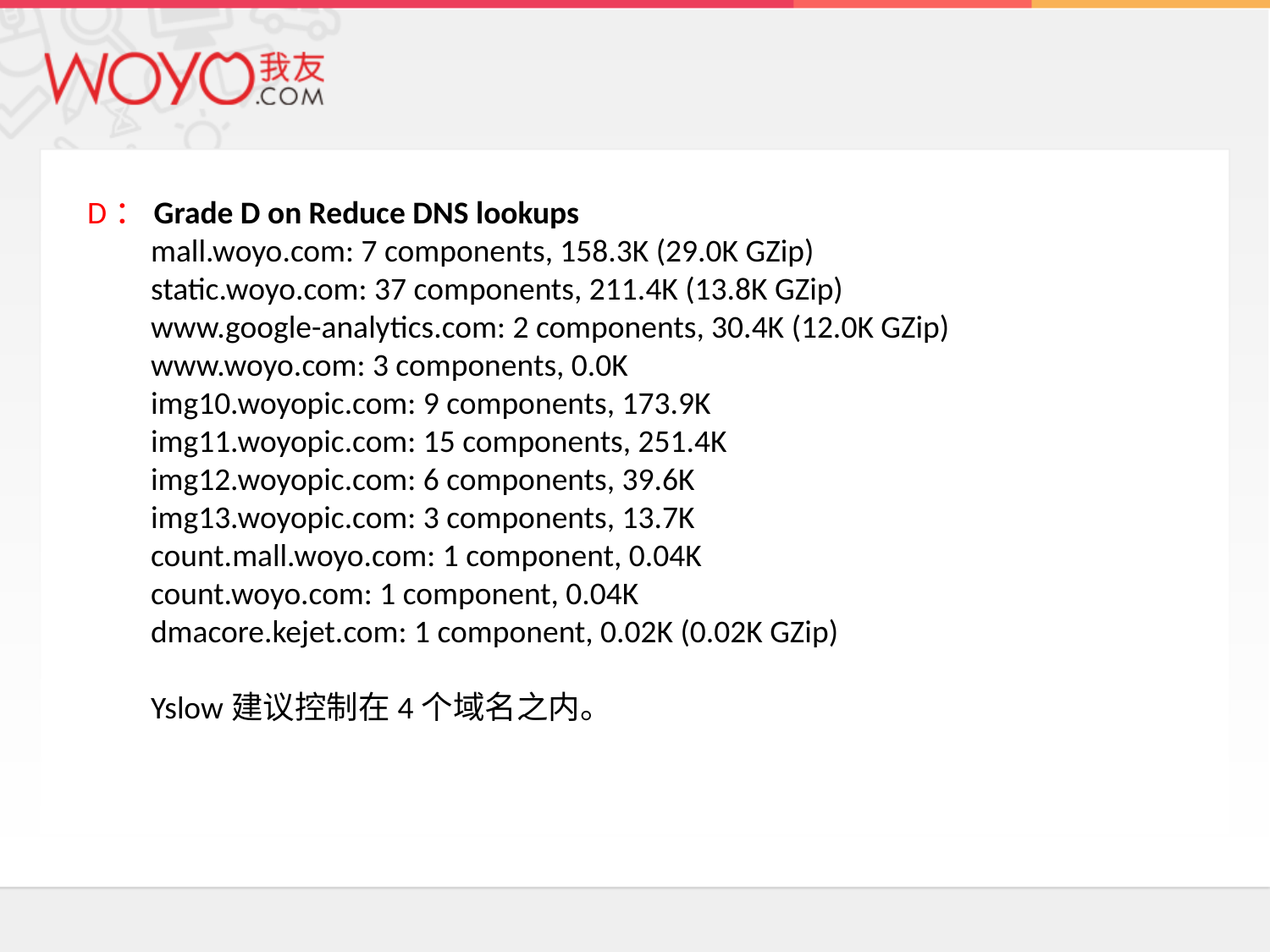

#
D：Grade D on Reduce DNS lookups
mall.woyo.com: 7 components, 158.3K (29.0K GZip)
static.woyo.com: 37 components, 211.4K (13.8K GZip)
www.google-analytics.com: 2 components, 30.4K (12.0K GZip)
www.woyo.com: 3 components, 0.0K
img10.woyopic.com: 9 components, 173.9K
img11.woyopic.com: 15 components, 251.4K
img12.woyopic.com: 6 components, 39.6K
img13.woyopic.com: 3 components, 13.7K
count.mall.woyo.com: 1 component, 0.04K
count.woyo.com: 1 component, 0.04K
dmacore.kejet.com: 1 component, 0.02K (0.02K GZip)

Yslow建议控制在4个域名之内。